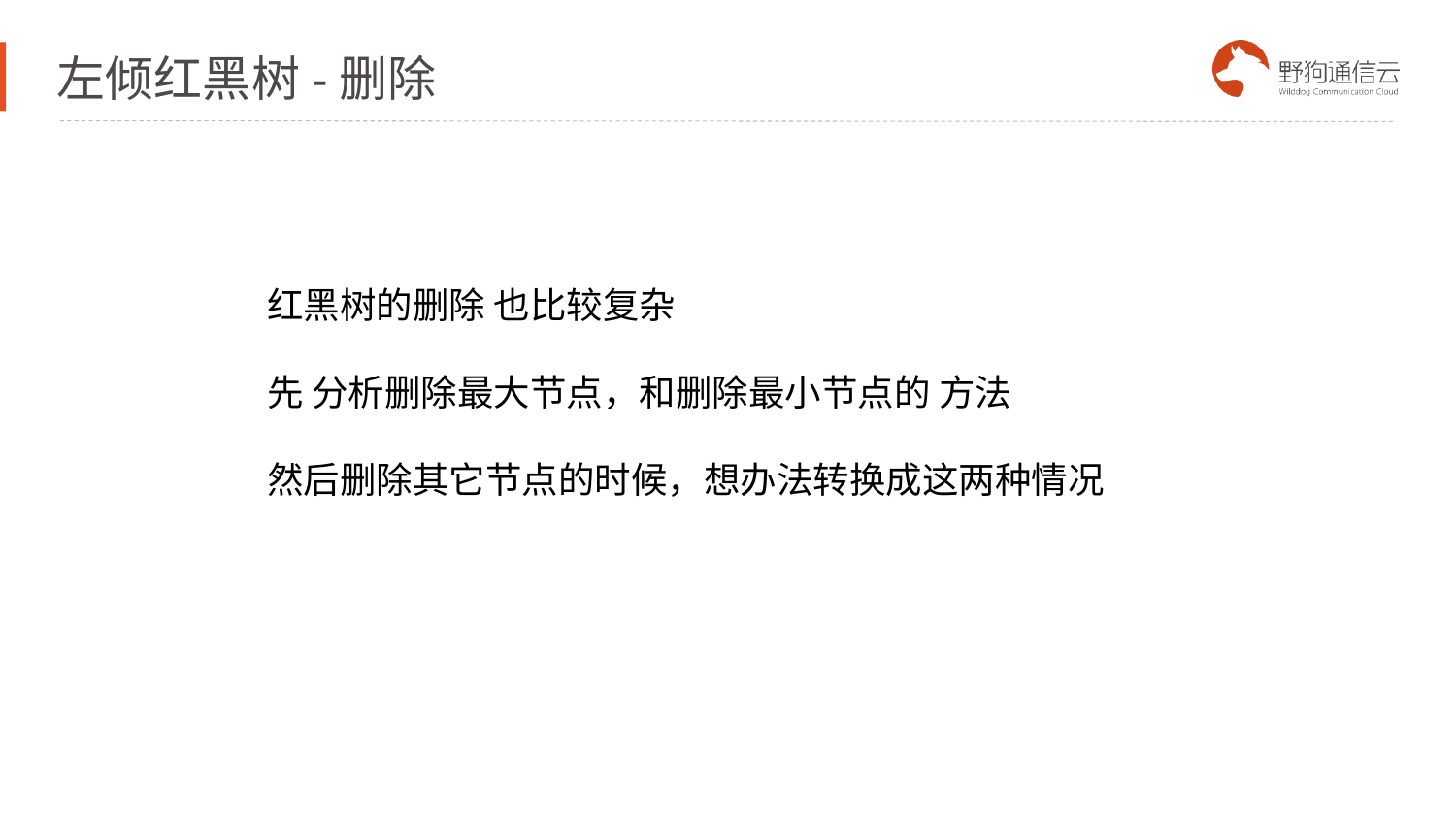

# 左倾红黑树-删除
红黑树的删除 也比较复杂

先 分析删除最大节点，和删除最小节点的 方法

然后删除其它节点的时候，想办法转换成这两种情况